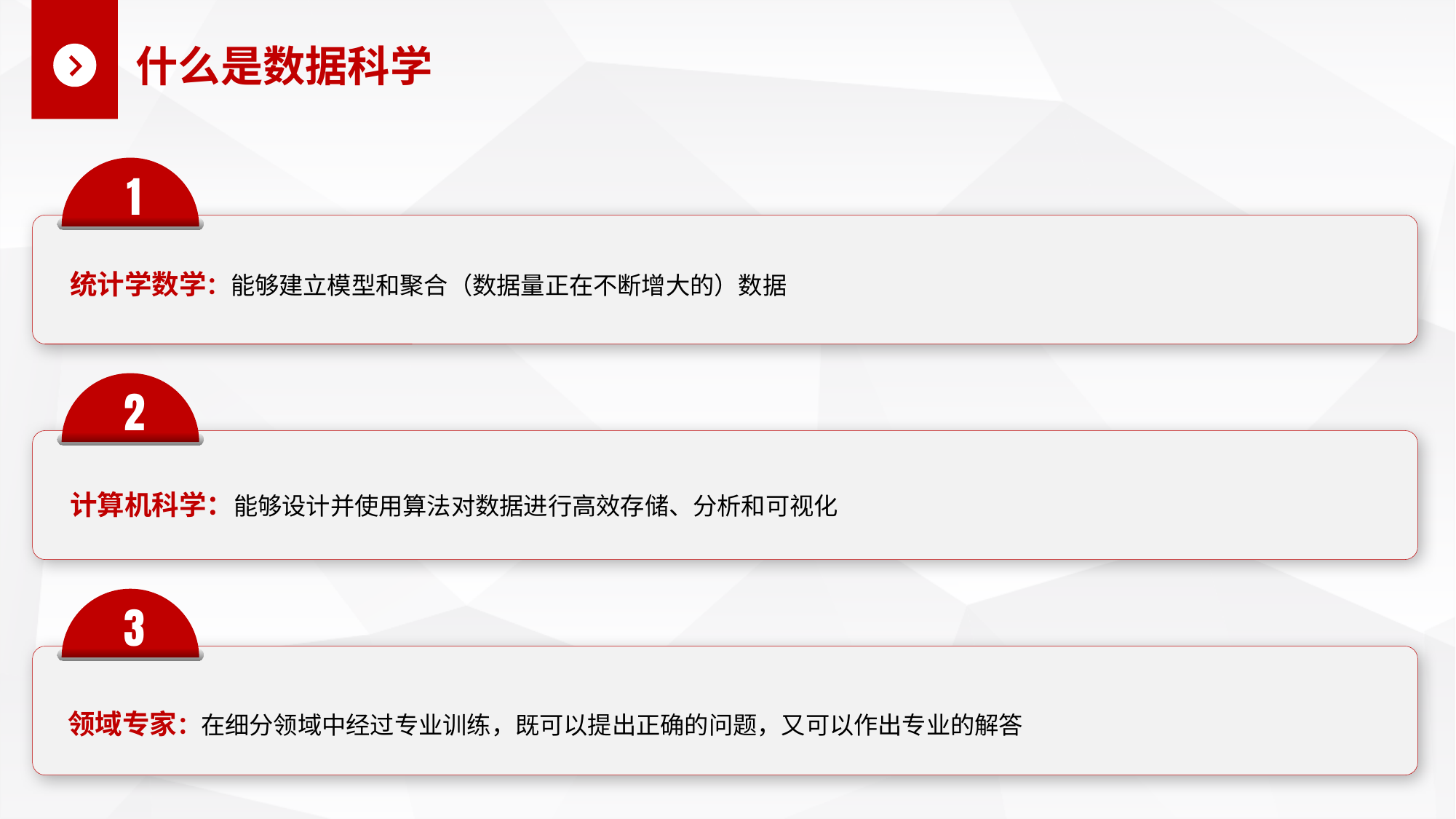

什么是数据科学

1

统计学数学：能够建立模型和聚合（数据量正在不断增大的）数据

2

计算机科学：能够设计并使用算法对数据进行高效存储、分析和可视化

3

领域专家：在细分领域中经过专业训练，既可以提出正确的问题，又可以作出专业的解答